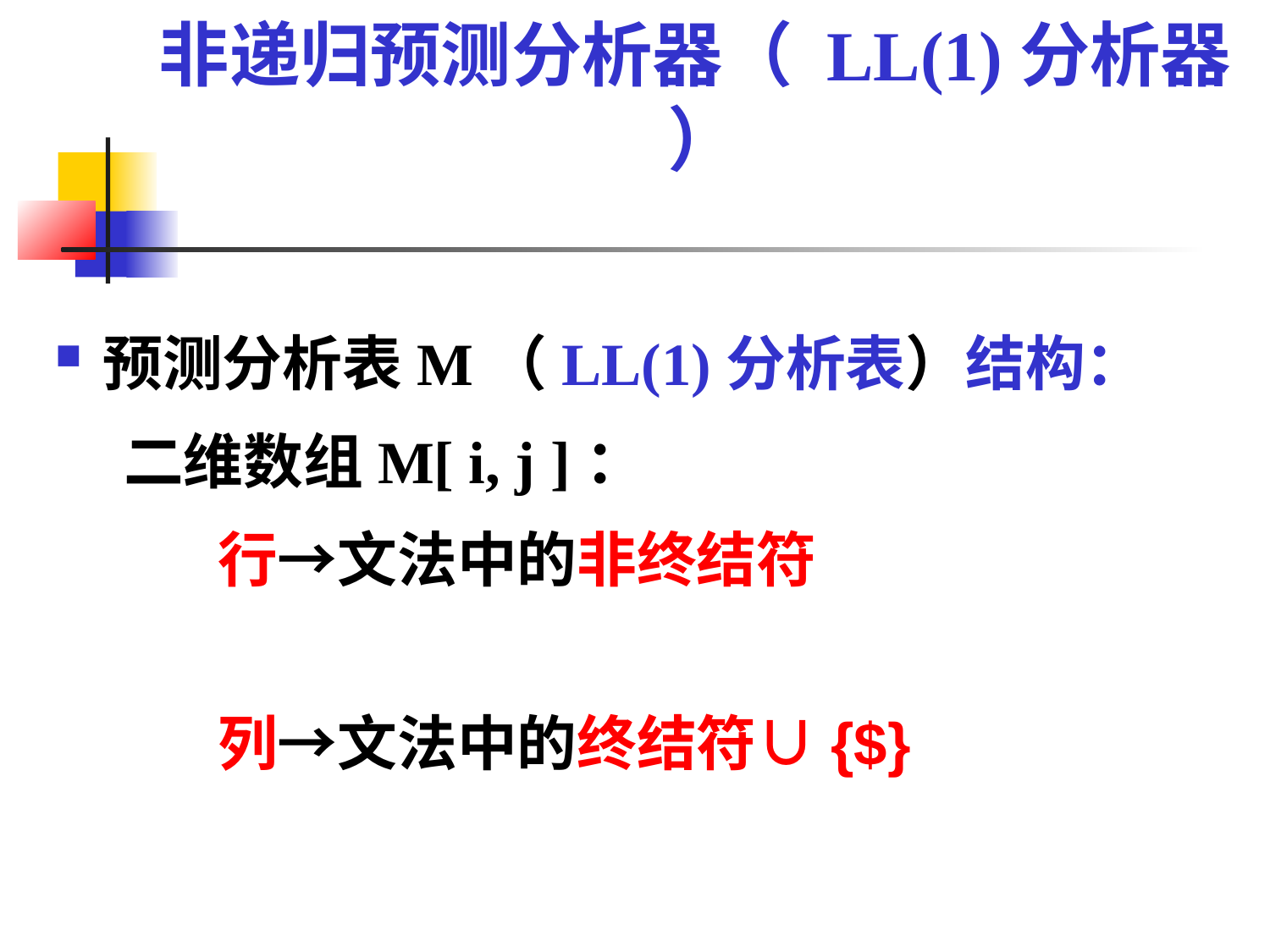

非递归预测分析器（ LL(1)分析器 ）
预测分析表M（LL(1)分析表）结构：
    二维数组M[ i, j ]：
行→文法中的非终结符
列→文法中的终结符∪{$}